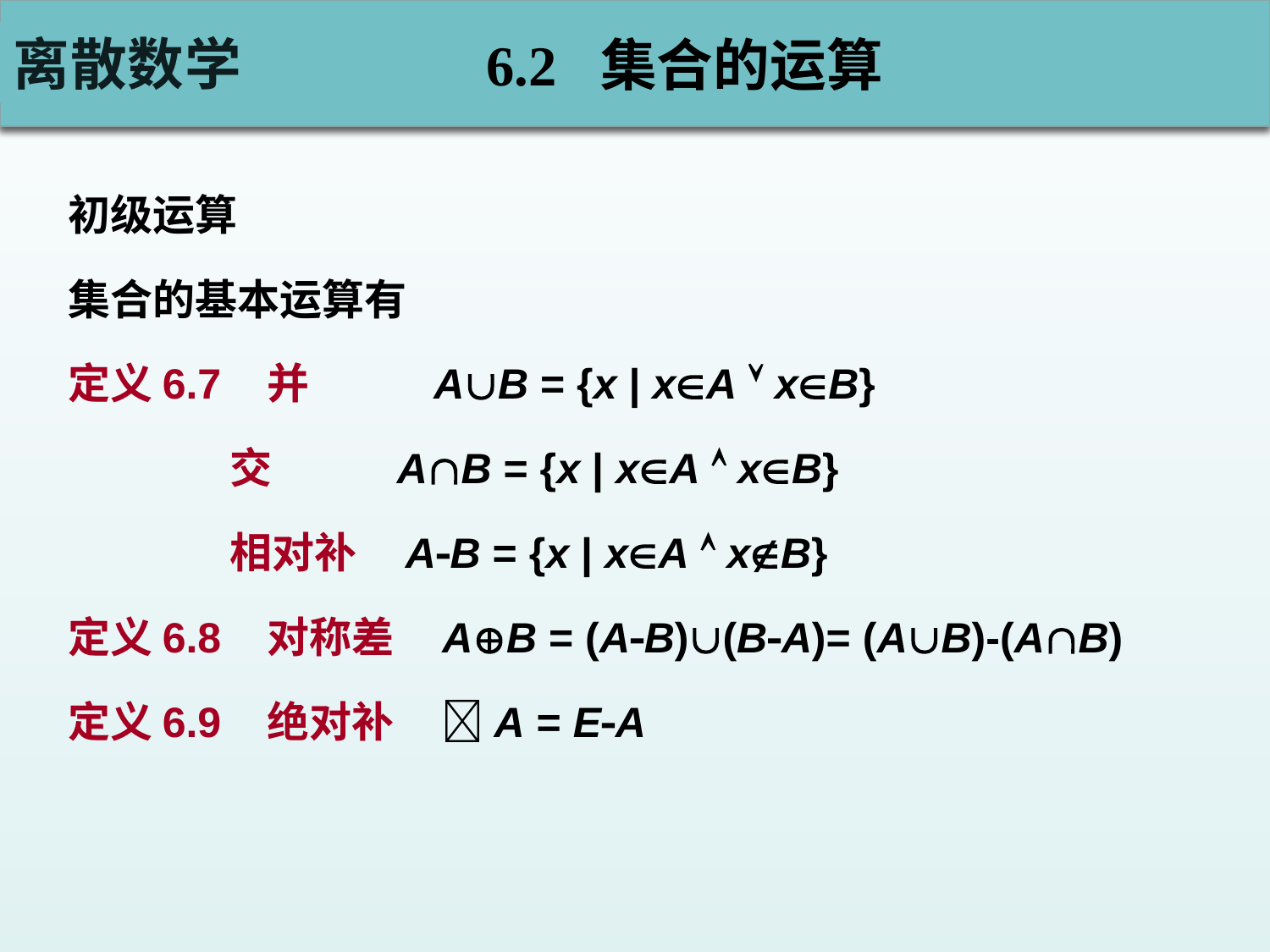

# 6.2  集合的运算
初级运算
集合的基本运算有
定义6.7   并            A∪B = {x | x∈A ∨ x∈B}
                交            A∩B = {x | x∈A ∧ x∈B}
                相对补    A−B = {x | x∈A ∧ x∉B}
定义6.8   对称差    A⊕B = (A−B)∪(B−A)= (A∪B)-(A∩B)
定义6.9   绝对补     ∼A = E−A